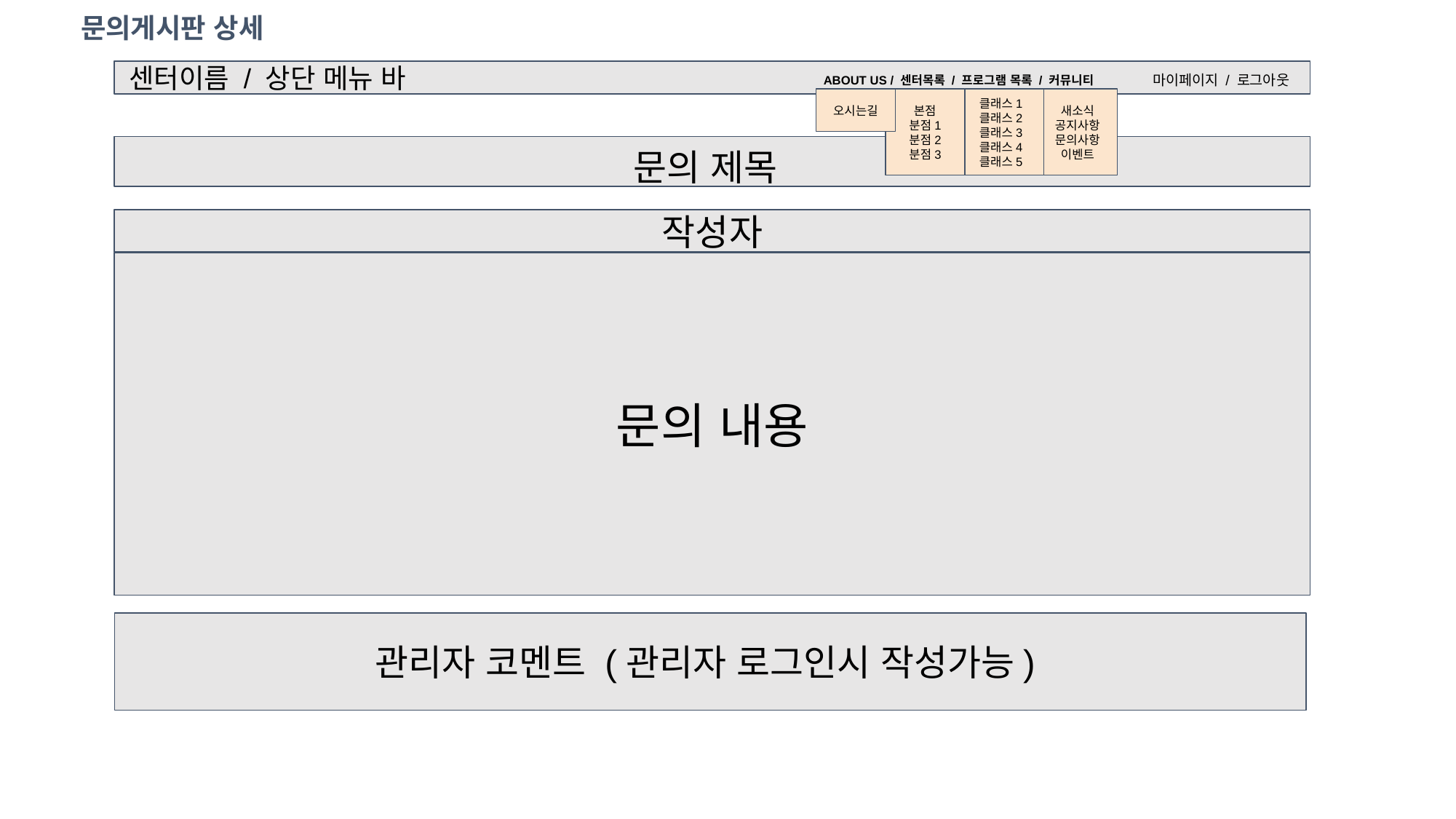

문의게시판 상세
ABOUT US / 센터목록 / 프로그램 목록 / 커뮤니티
마이페이지 / 로그아웃
센터이름 / 상단 메뉴 바
오시는길
본점
분점1
분점2
분점3
클래스1
클래스2
클래스3
클래스4
클래스5
새소식
공지사항
문의사항
이벤트
문의 제목
작성자
문의 내용
관리자 코멘트 (관리자 로그인시 작성가능)